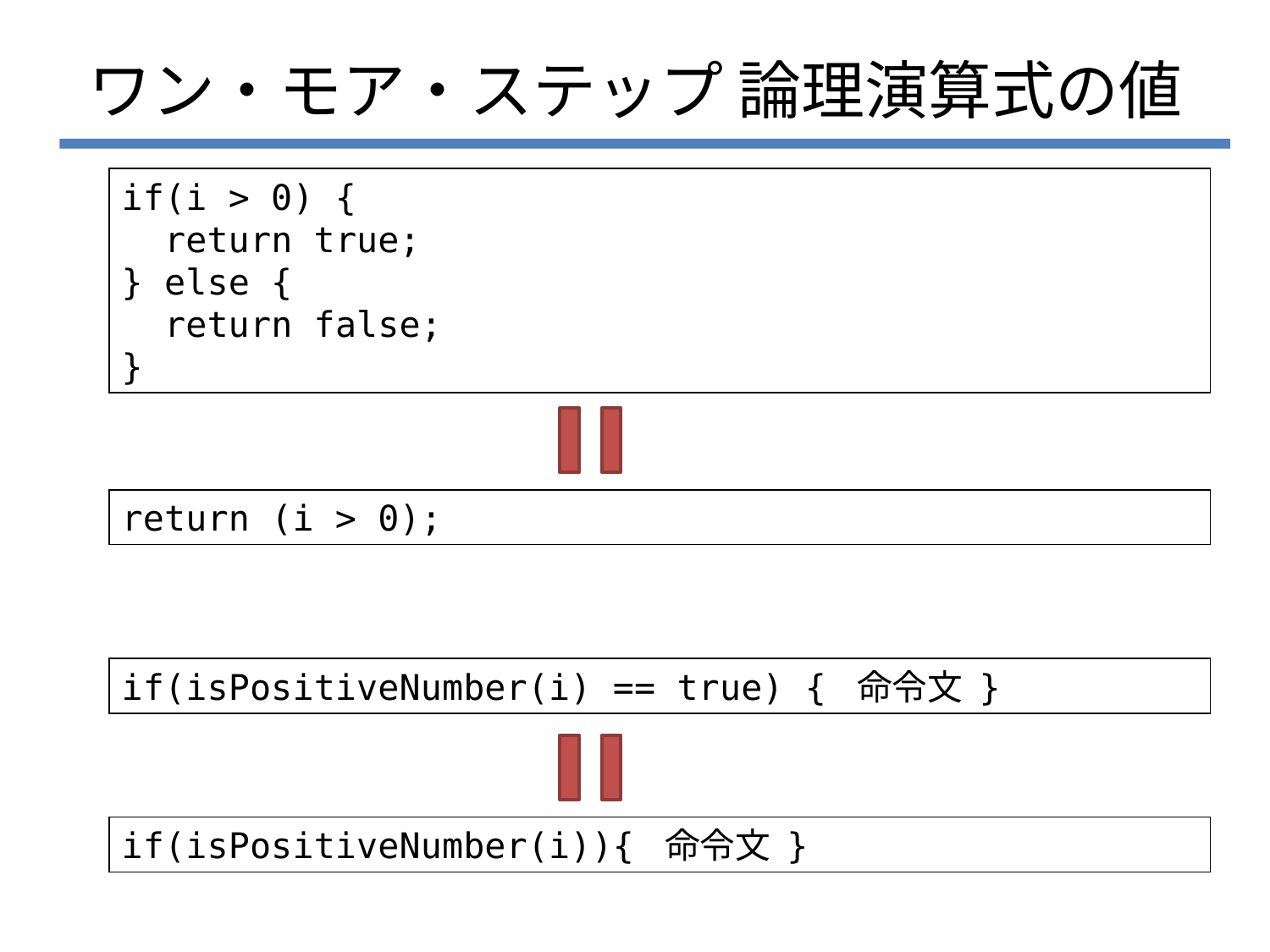

# ワン・モア・ステップ 論理演算式の値
if(i > 0) {
  return true;
} else {
  return false;
}

return (i > 0);
if(isPositiveNumber(i) == true) { 命令文 }

if(isPositiveNumber(i)){ 命令文 }